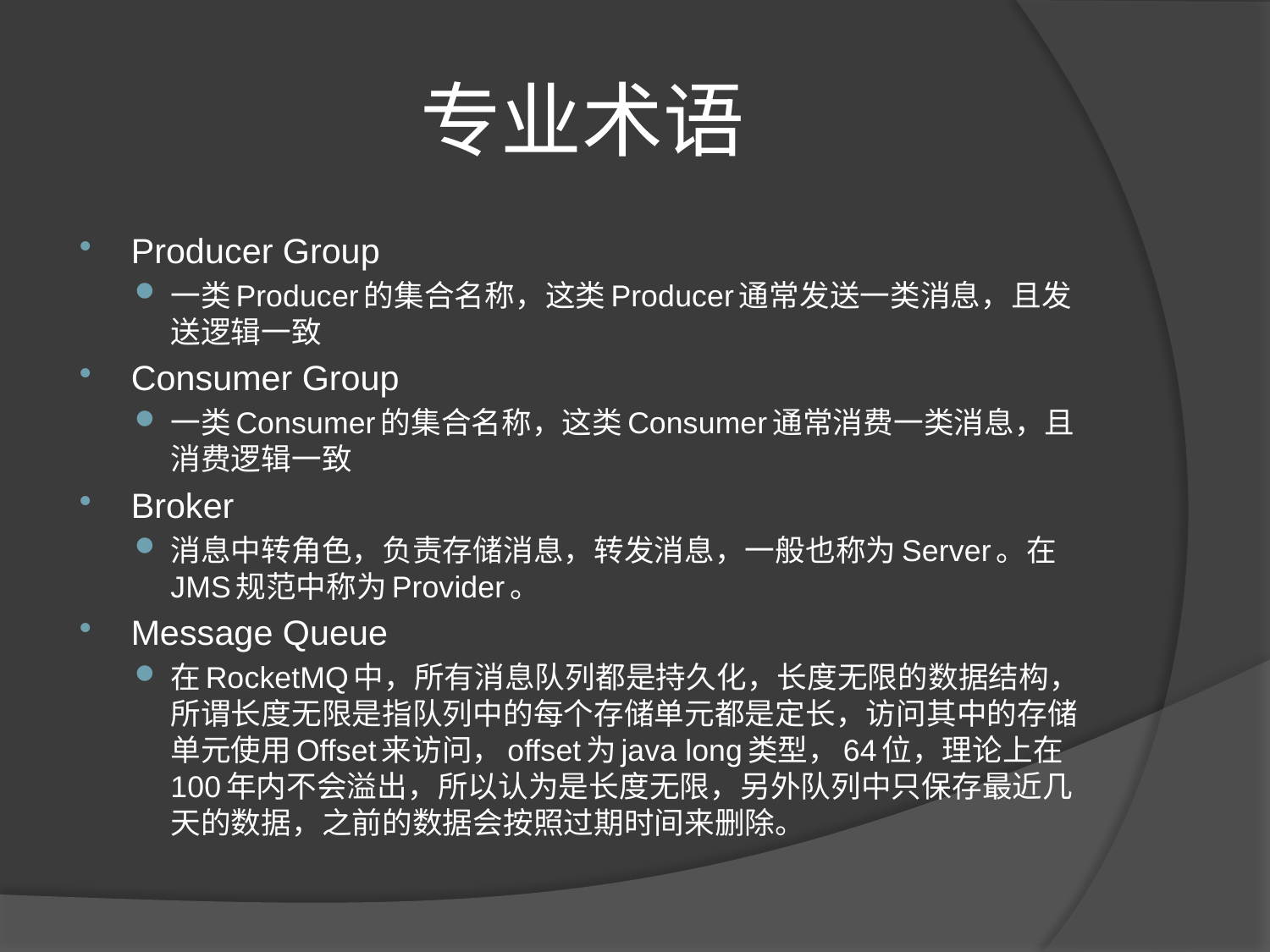

# 专业术语
Producer Group
一类Producer的集合名称，这类Producer通常发送一类消息，且发送逻辑一致
Consumer Group
一类Consumer的集合名称，这类Consumer通常消费一类消息，且消费逻辑一致
Broker
消息中转角色，负责存储消息，转发消息，一般也称为Server。在JMS规范中称为Provider。
Message Queue
在RocketMQ中，所有消息队列都是持久化，长度无限的数据结构，所谓长度无限是指队列中的每个存储单元都是定长，访问其中的存储单元使用Offset来访问，offset为java long类型，64位，理论上在100年内不会溢出，所以认为是长度无限，另外队列中只保存最近几天的数据，之前的数据会按照过期时间来删除。